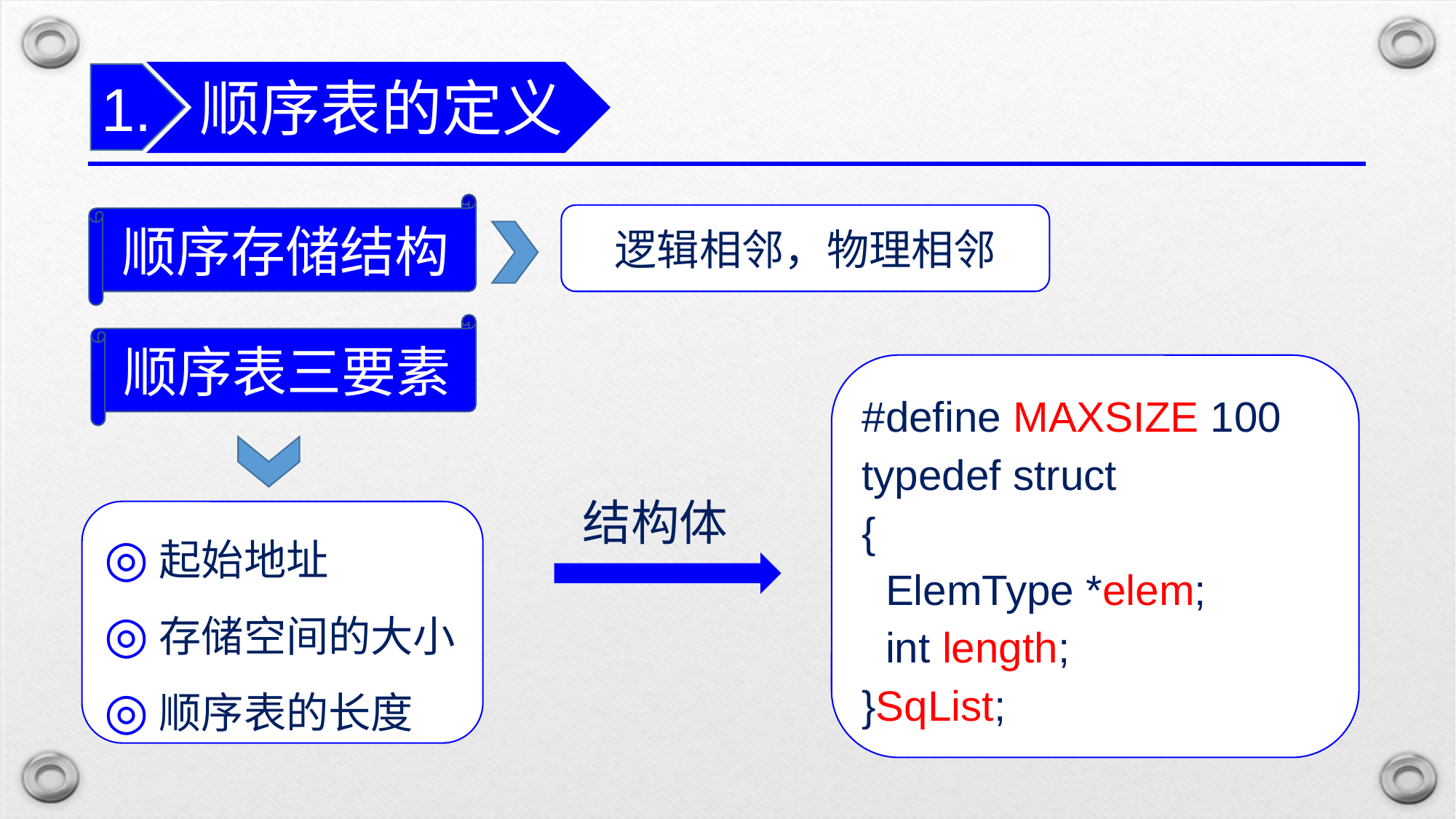

顺序表的定义

1.
顺序存储结构
逻辑相邻，物理相邻

顺序表三要素
#define MAXSIZE 100
typedef struct
{
  ElemType *elem;
  int length;
}SqList;

结构体
起始地址
存储空间的大小
顺序表的长度